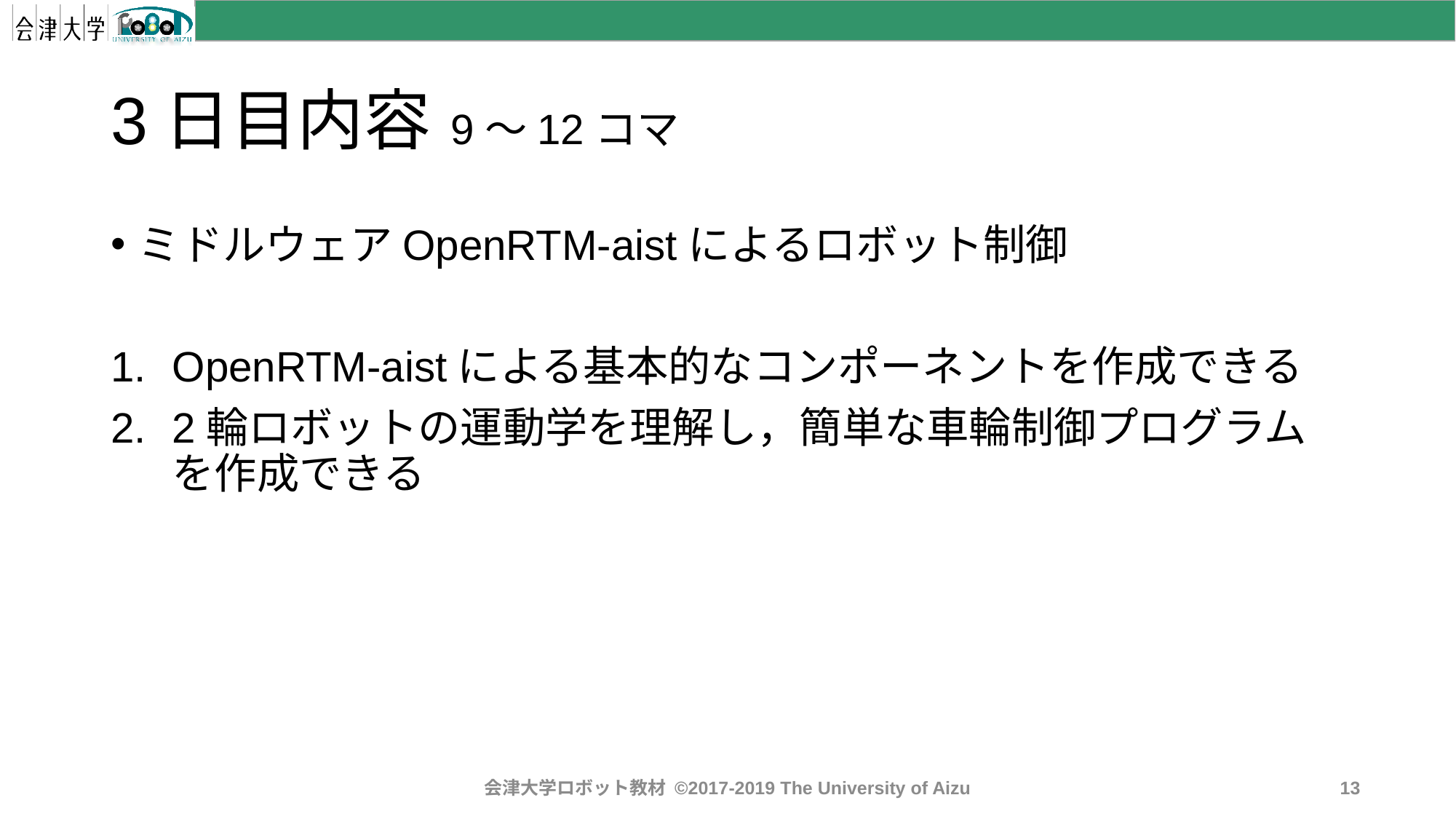

# 3日目内容 9〜12コマ
ミドルウェアOpenRTM-aistによるロボット制御

OpenRTM-aistによる基本的なコンポーネントを作成できる
2輪ロボットの運動学を理解し，簡単な車輪制御プログラムを作成できる